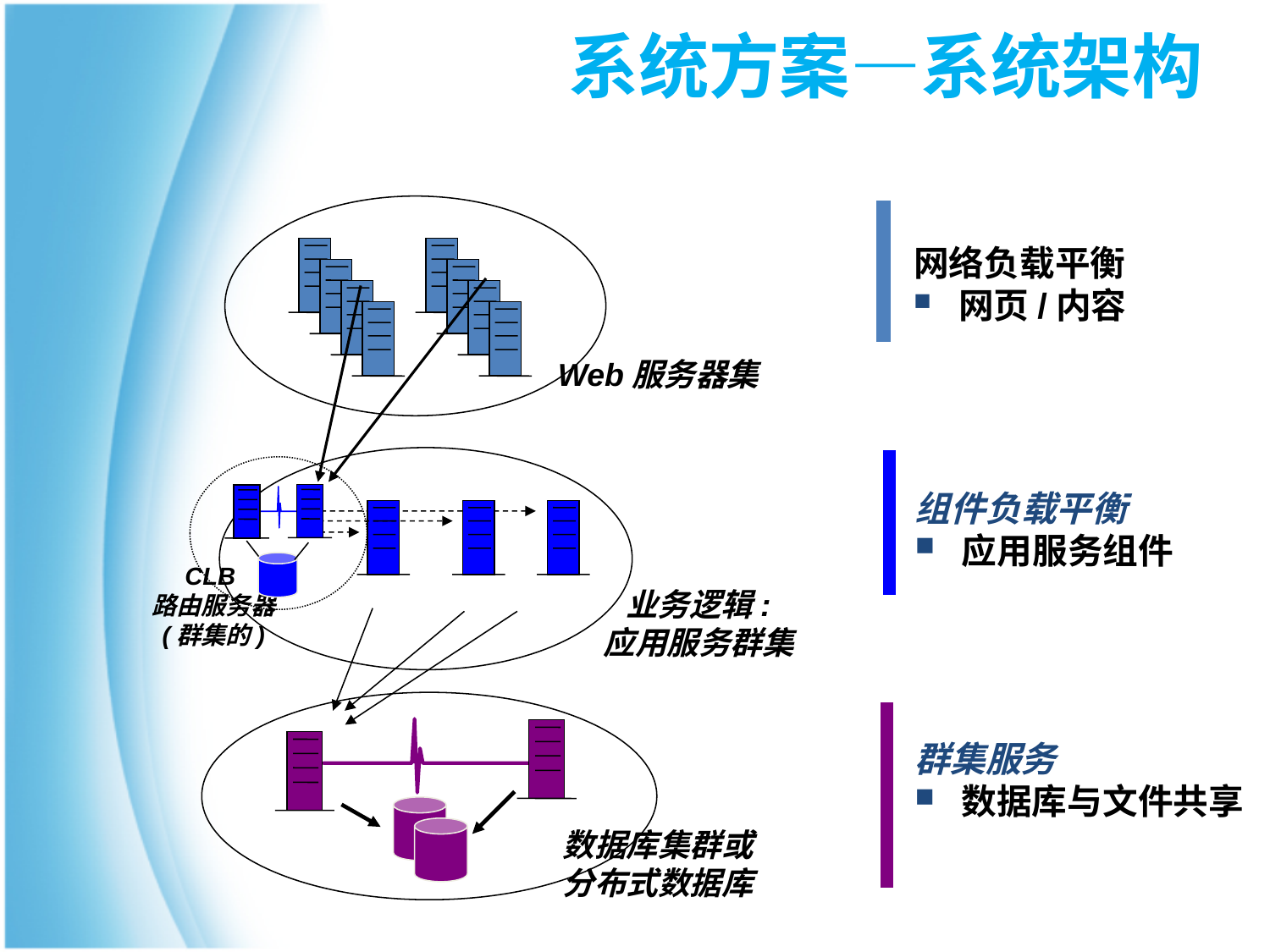

系统方案—系统架构

网络负载平衡
 网页/内容

Web服务器集

CLB
路由服务器
(群集的)

组件负载平衡
 应用服务组件

业务逻辑:
应用服务群集

群集服务
 数据库与文件共享

数据库集群或
分布式数据库